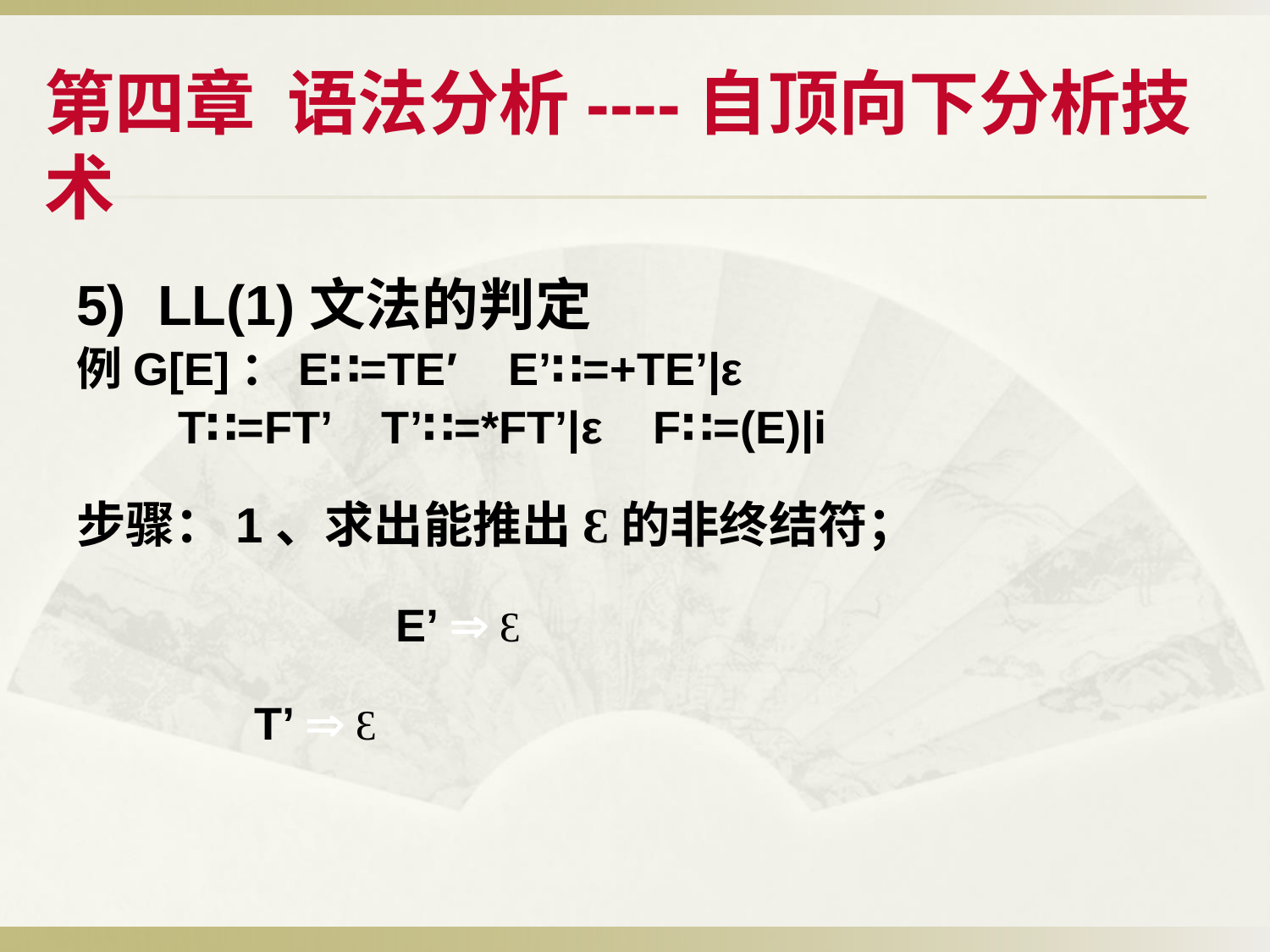

第四章  语法分析----自顶向下分析技术
5)  LL(1)文法的判定
例G[E]：E∷=TE′    E’∷=+TE’|ε
        T∷=FT’    T’∷=*FT’|ε    F∷=(E)|i
步骤：1、求出能推出Ɛ的非终结符；
                          E’ ⇒ Ɛ
              T’ ⇒ Ɛ